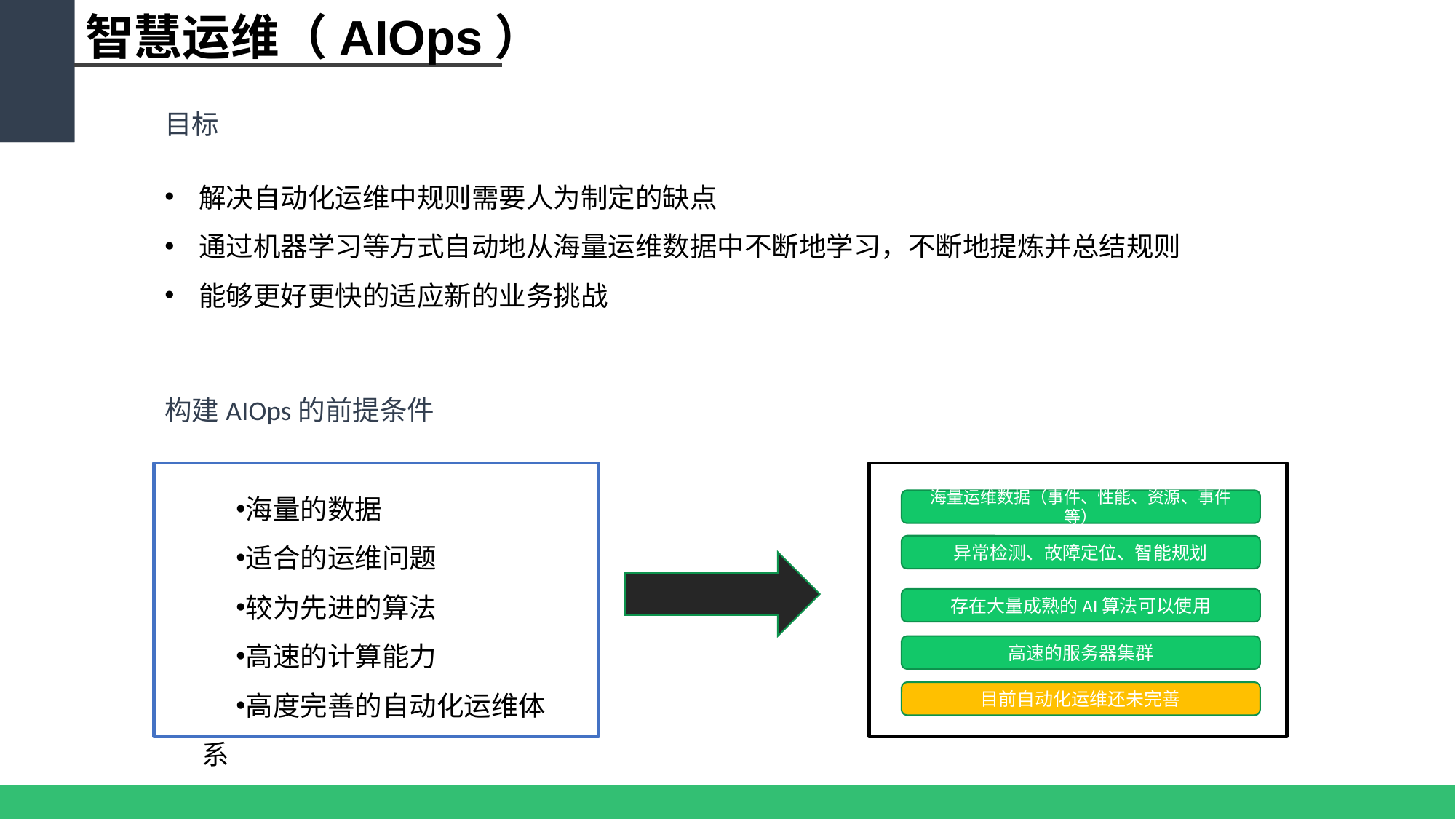

智慧运维（AIOps）
目标
解决自动化运维中规则需要人为制定的缺点
通过机器学习等方式自动地从海量运维数据中不断地学习，不断地提炼并总结规则
能够更好更快的适应新的业务挑战
构建AIOps的前提条件

海量的数据
适合的运维问题
较为先进的算法
高速的计算能力
高度完善的自动化运维体系
海量运维数据（事件、性能、资源、事件等）
异常检测、故障定位、智能规划

存在大量成熟的AI算法可以使用
高速的服务器集群
目前自动化运维还未完善